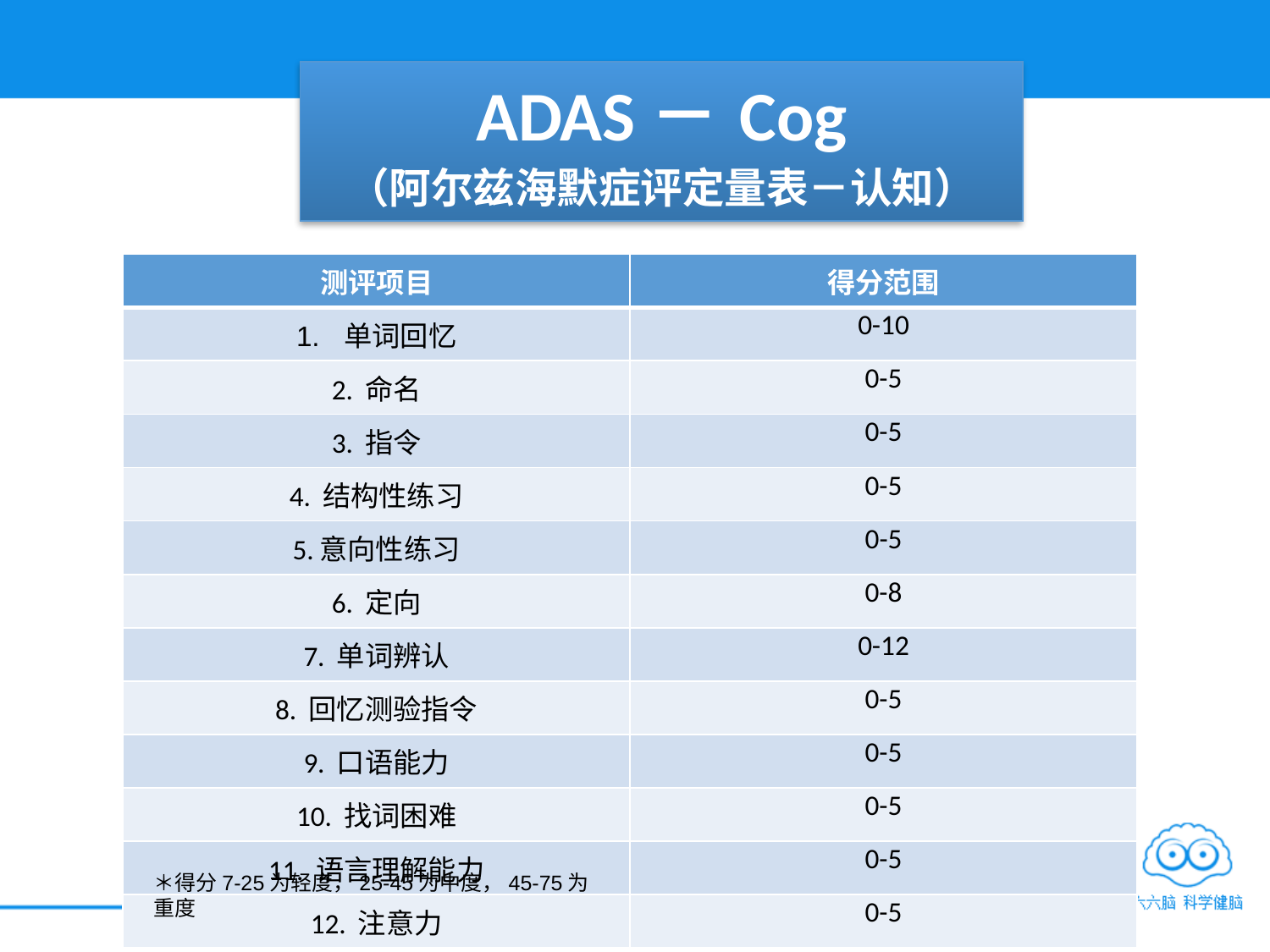

# ADAS－Cog （阿尔兹海默症评定量表－认知）
| 测评项目 | 得分范围 |
| --- | --- |
| 单词回忆 | 0-10 |
| 2. 命名 | 0-5 |
| 3. 指令 | 0-5 |
| 4. 结构性练习 | 0-5 |
| 5.意向性练习 | 0-5 |
| 6. 定向 | 0-8 |
| 7. 单词辨认 | 0-12 |
| 8. 回忆测验指令 | 0-5 |
| 9. 口语能力 | 0-5 |
| 10. 找词困难 | 0-5 |
| 11. 语言理解能力 | 0-5 |
| 12. 注意力 | 0-5 |
＊得分7-25为轻度，25-45为中度，45-75为重度